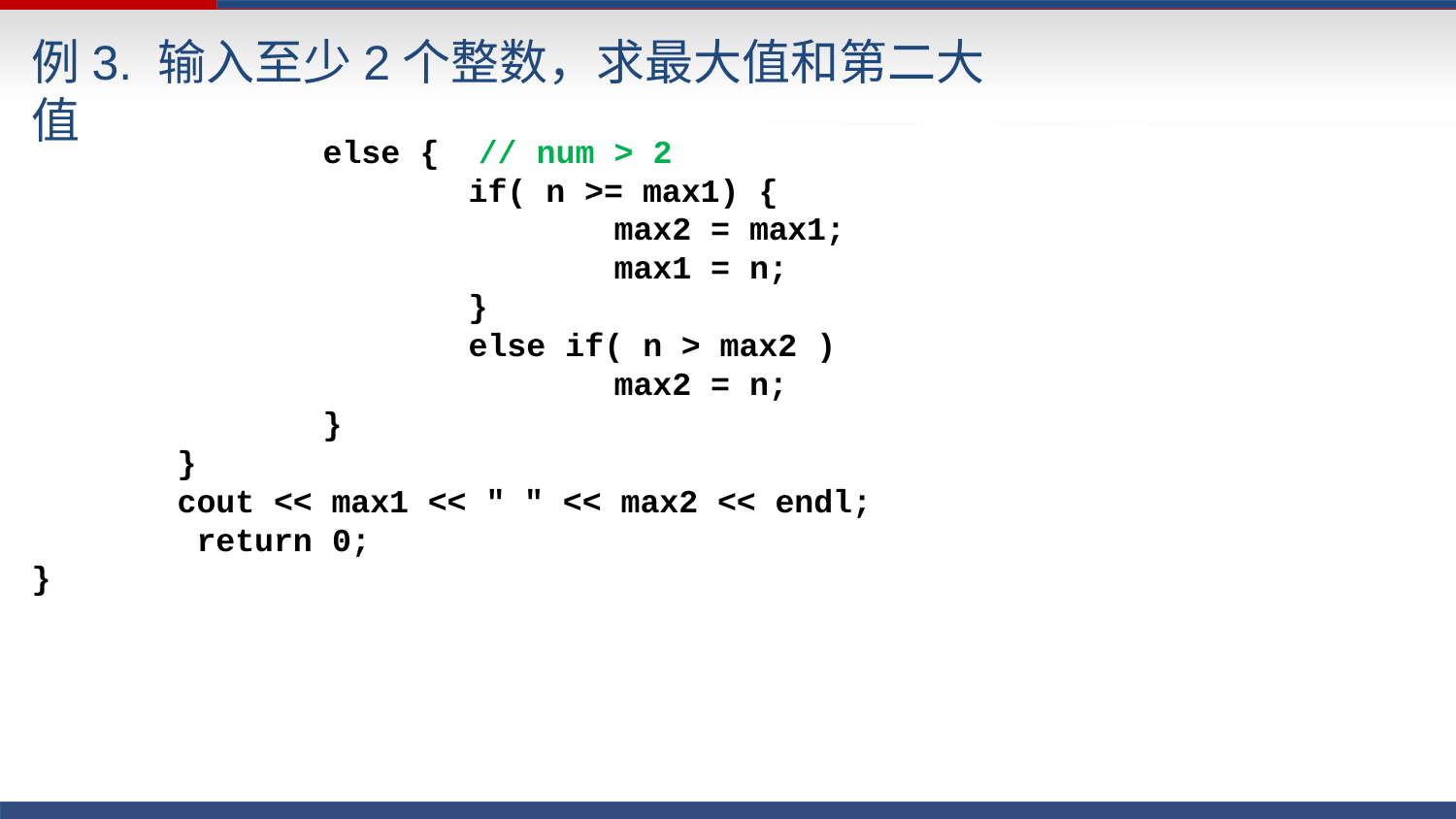

# 例3. 输入至少2个整数，求最大值和第二大值
else {
// num > 2
if( n >= max1) {
max2 = max1;
max1 = n;
}
else if( n > max2 )
max2 = n;
}
}
cout << max1 << " " << max2 << endl;  return 0;
}